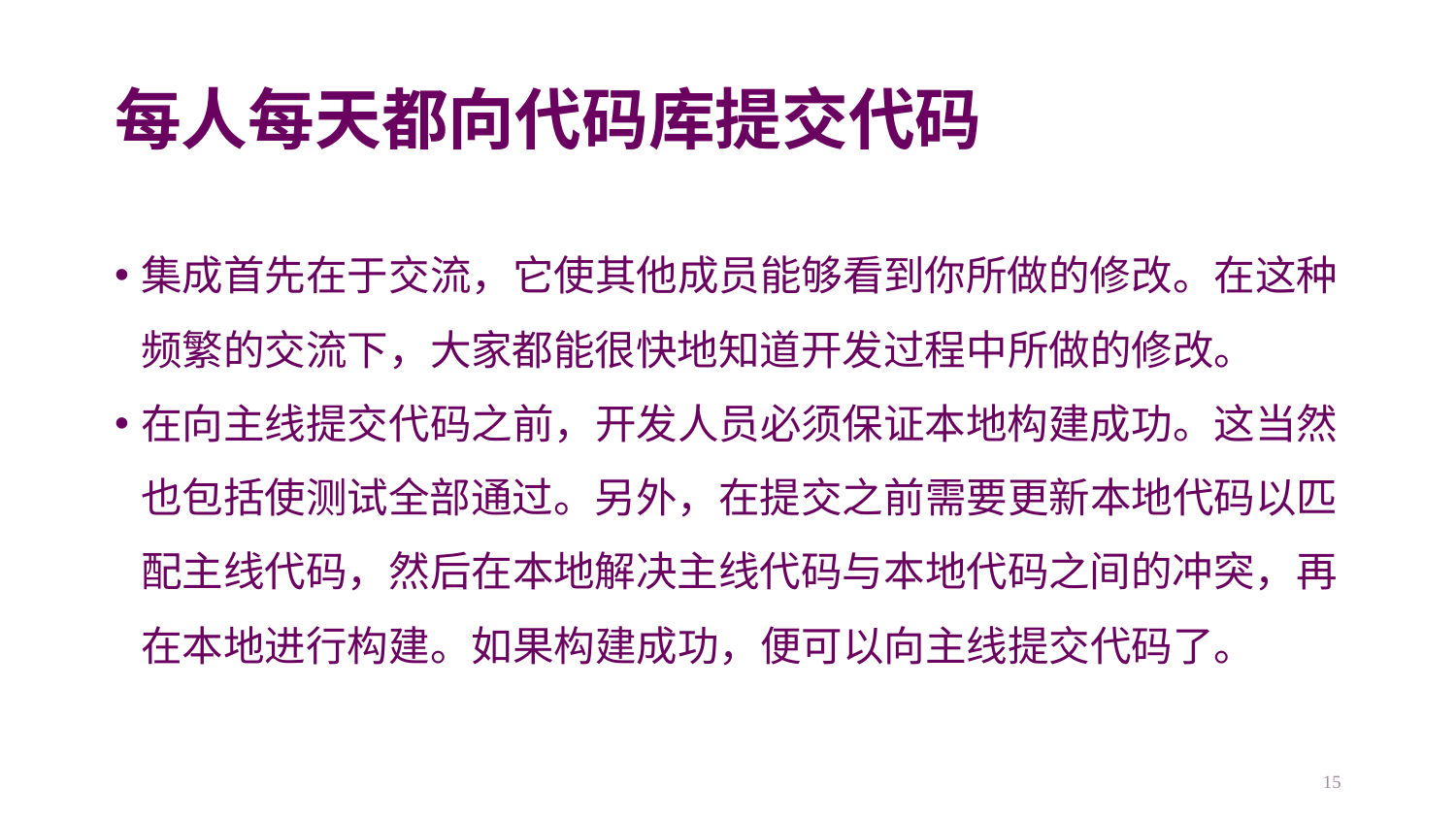

# 每人每天都向代码库提交代码
集成首先在于交流，它使其他成员能够看到你所做的修改。在这种频繁的交流下，大家都能很快地知道开发过程中所做的修改。
在向主线提交代码之前，开发人员必须保证本地构建成功。这当然也包括使测试全部通过。另外，在提交之前需要更新本地代码以匹配主线代码，然后在本地解决主线代码与本地代码之间的冲突，再在本地进行构建。如果构建成功，便可以向主线提交代码了。

15